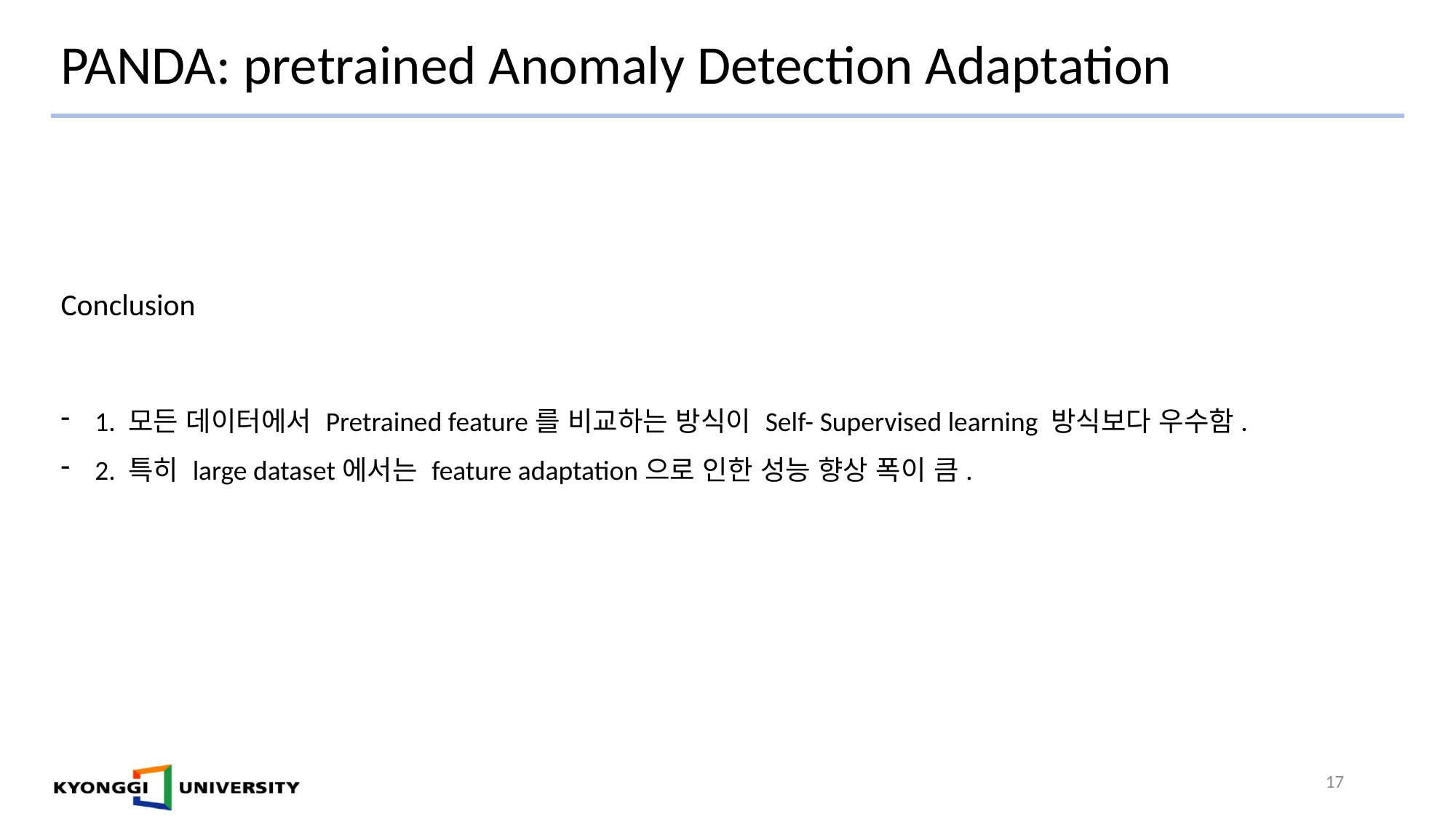

# PANDA: pretrained Anomaly Detection Adaptation
Conclusion

1. 모든 데이터에서 Pretrained feature를 비교하는 방식이 Self- Supervised learning 방식보다 우수함.
2. 특히 large dataset에서는 feature adaptation으로 인한 성능 향상 폭이 큼.
17